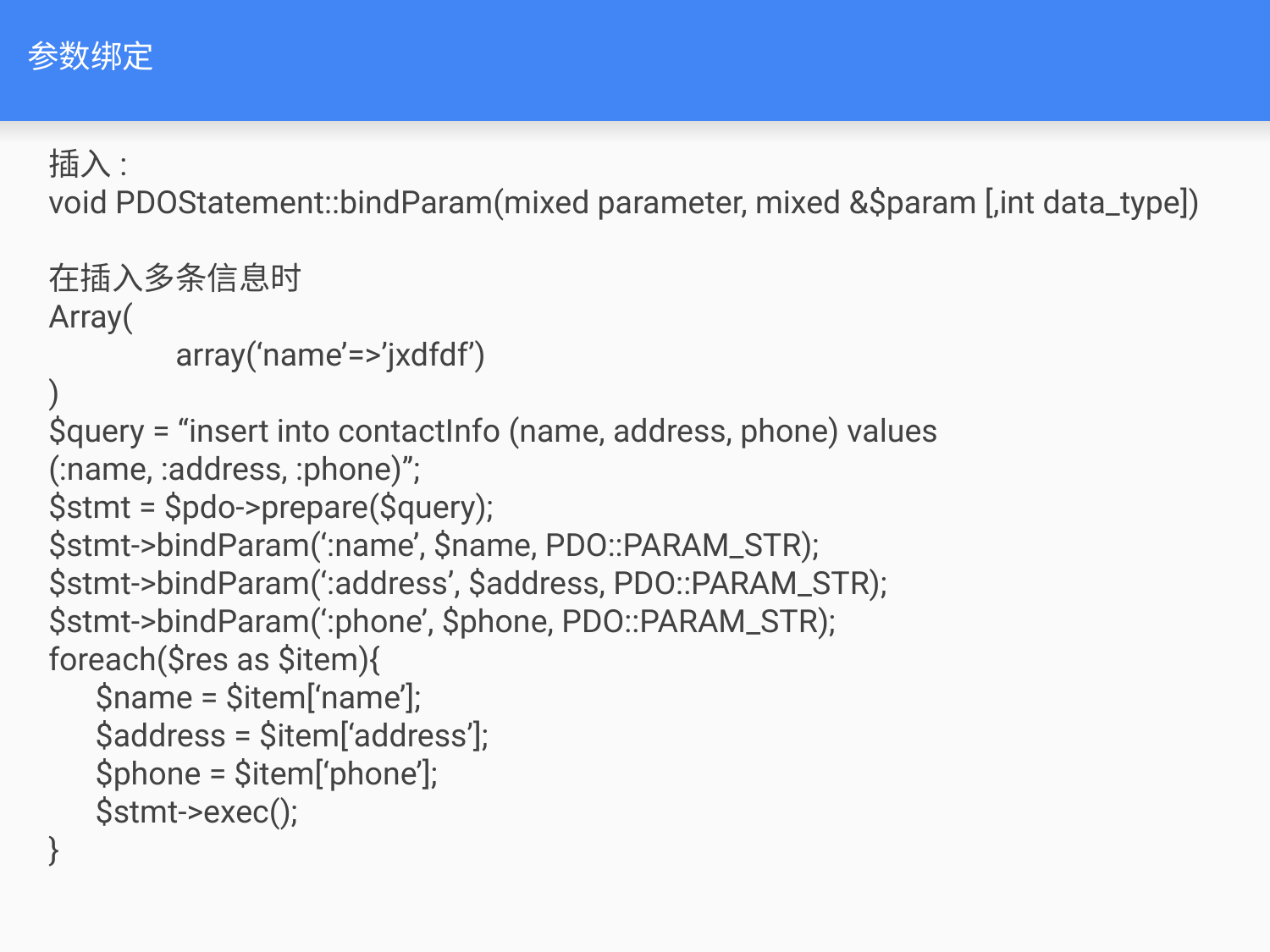

# 参数绑定
插入:
void PDOStatement::bindParam(mixed parameter, mixed &$param [,int data_type])

在插入多条信息时
Array(
	array(‘name’=>’jxdfdf’)
)
$query = “insert into contactInfo (name, address, phone) values   	(:name, :address, :phone)”;
$stmt = $pdo->prepare($query);
$stmt->bindParam(‘:name’, $name, PDO::PARAM_STR);
$stmt->bindParam(‘:address’, $address, PDO::PARAM_STR);
$stmt->bindParam(‘:phone’, $phone, PDO::PARAM_STR);
foreach($res as $item){
      $name = $item[‘name’];
      $address = $item[‘address’];
      $phone = $item[‘phone’];
      $stmt->exec();
}